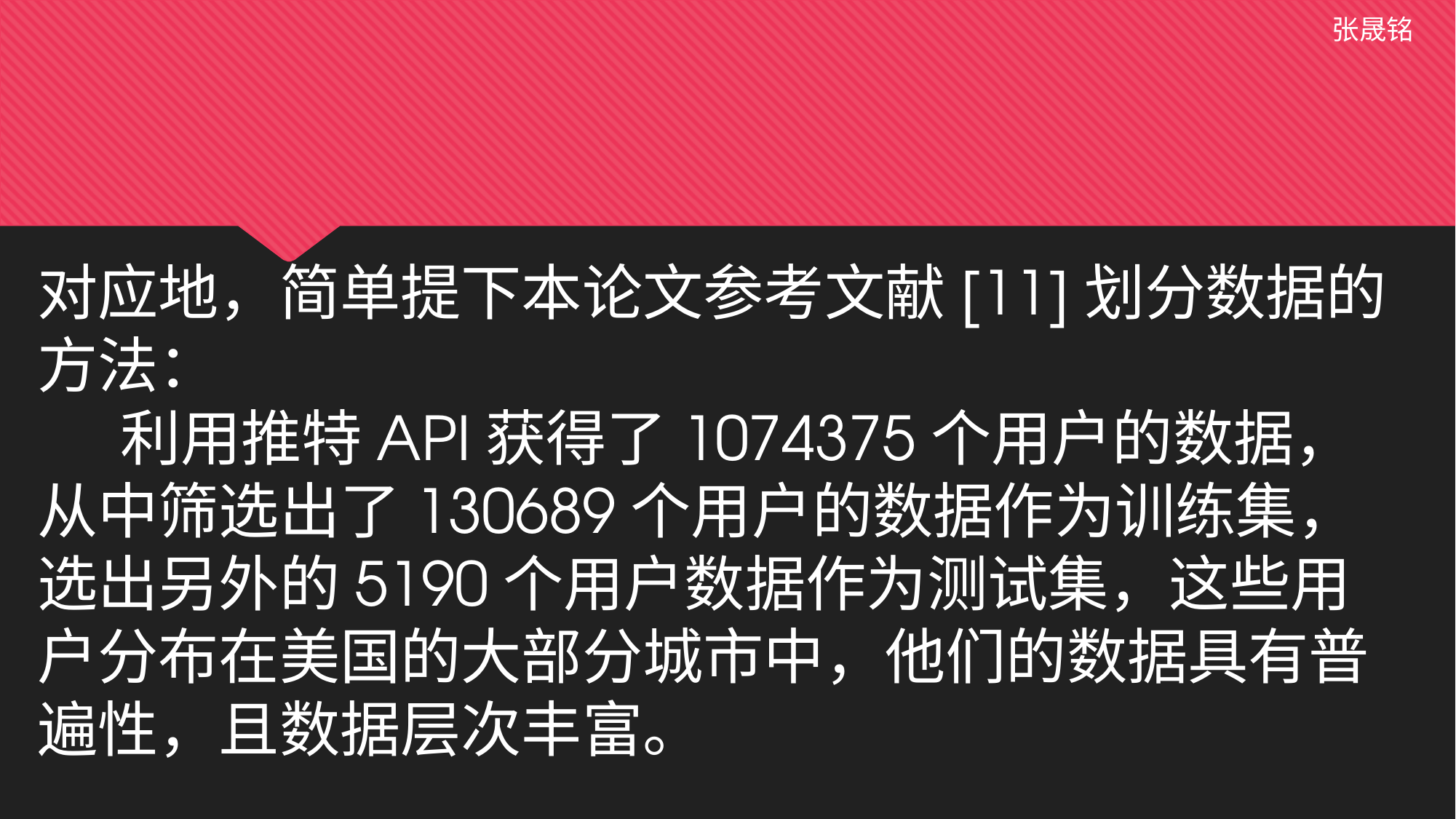

张晟铭
对应地，简单提下本论文参考文献[11]划分数据的方法：
     利用推特API获得了1074375个用户的数据，从中筛选出了130689个用户的数据作为训练集，选出另外的5190个用户数据作为测试集，这些用户分布在美国的大部分城市中，他们的数据具有普遍性，且数据层次丰富。